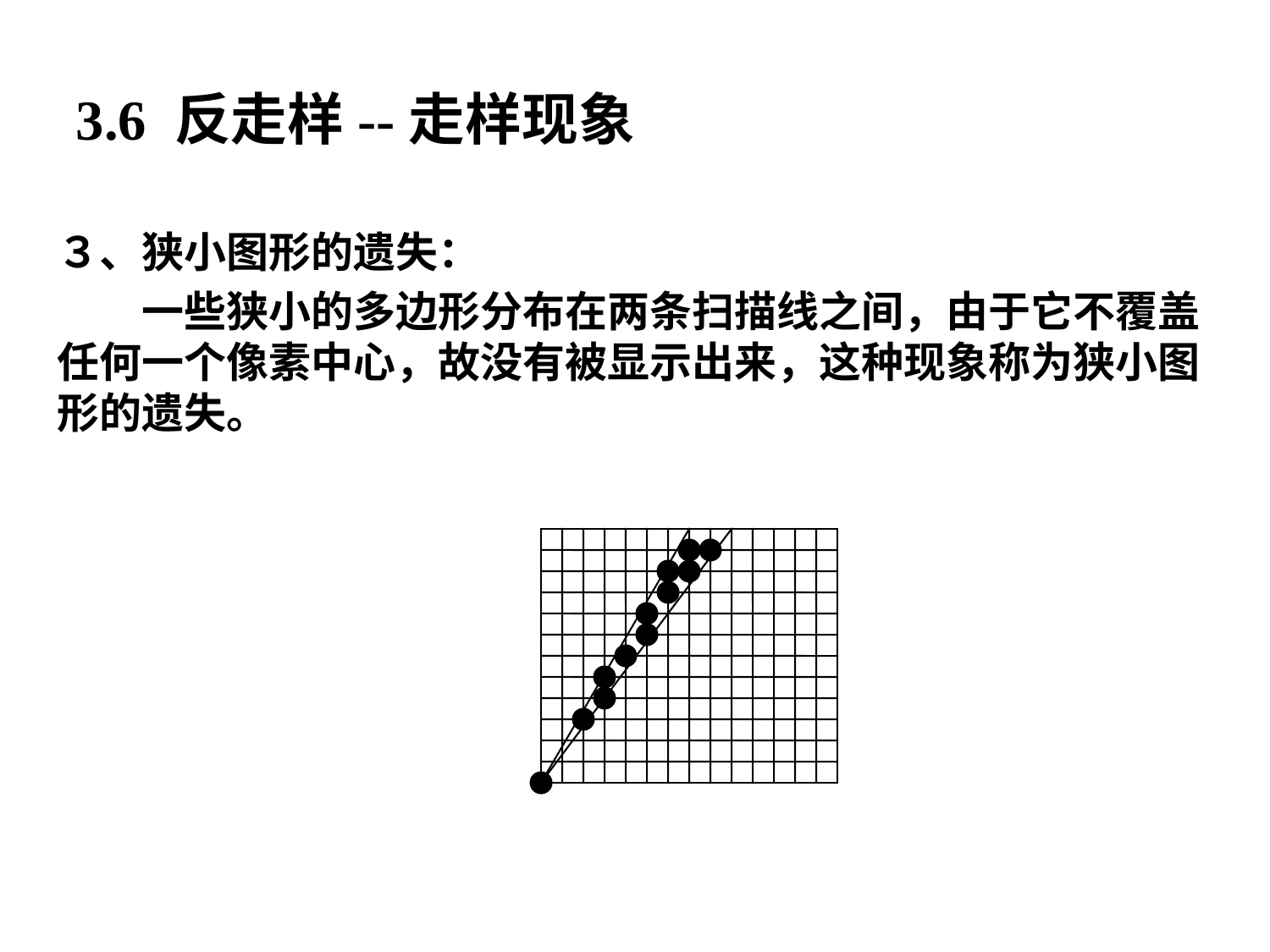

3.6 反走样--走样现象
３、狭小图形的遗失：
　　一些狭小的多边形分布在两条扫描线之间，由于它不覆盖任何一个像素中心，故没有被显示出来，这种现象称为狭小图形的遗失。